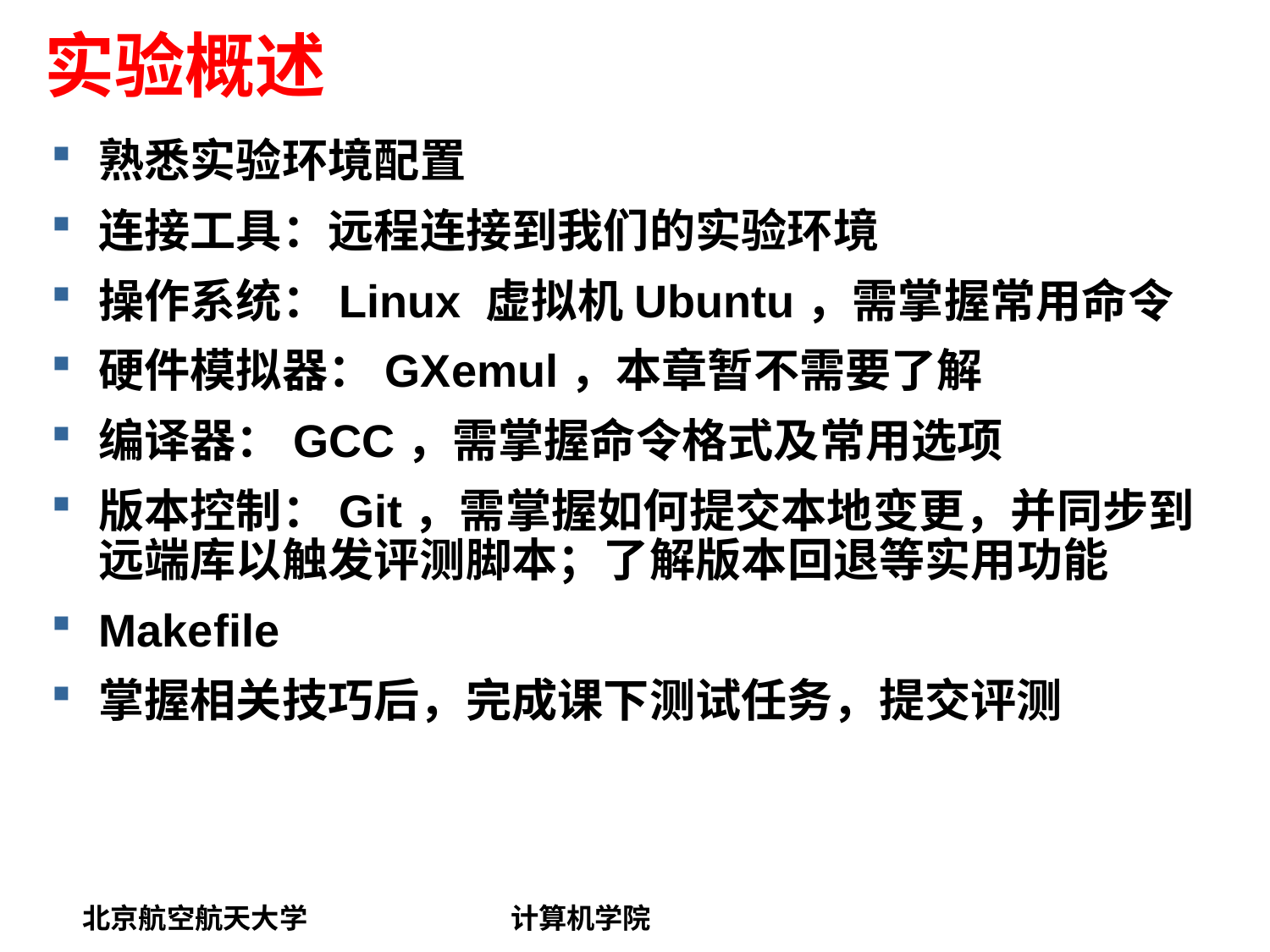

实验概述
熟悉实验环境配置
连接工具：远程连接到我们的实验环境
操作系统：Linux 虚拟机Ubuntu，需掌握常用命令
硬件模拟器：GXemul，本章暂不需要了解
编译器：GCC，需掌握命令格式及常用选项
版本控制：Git，需掌握如何提交本地变更，并同步到远端库以触发评测脚本；了解版本回退等实用功能
Makefile
掌握相关技巧后，完成课下测试任务，提交评测